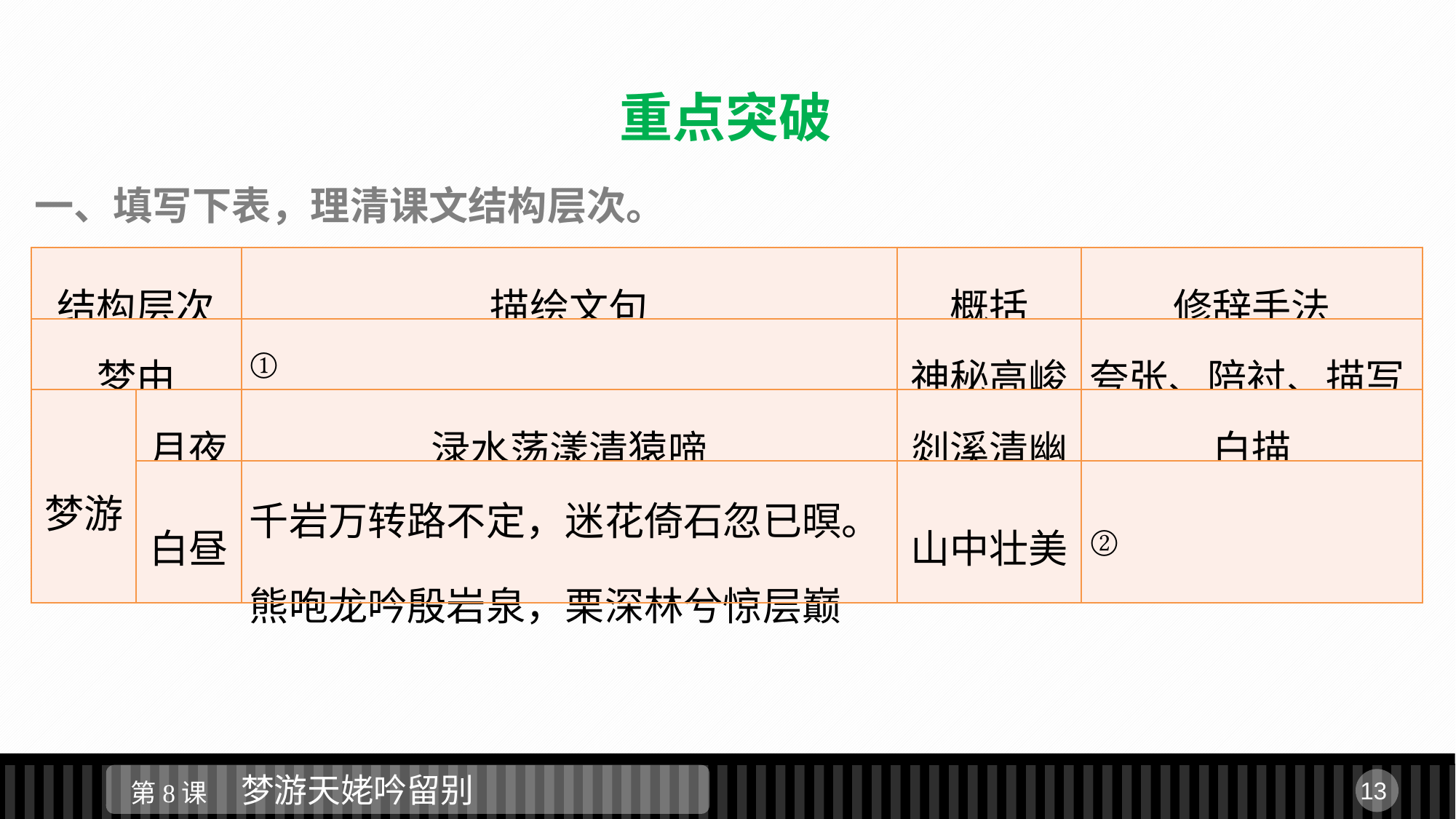

重点突破
一、填写下表，理清课文结构层次。
| 结构层次 |  | 描绘文句 | 概括 | 修辞手法 |
| --- | --- | --- | --- | --- |
| 梦由 |  | ① | 神秘高峻 | 夸张、陪衬、描写 |
| 梦游 | 月夜 | 渌水荡漾清猿啼 | 剡溪清幽 | 白描 |
|  | 白昼 | 千岩万转路不定，迷花倚石忽已暝。熊咆龙吟殷岩泉，栗深林兮惊层巅 | 山中壮美 | ② |